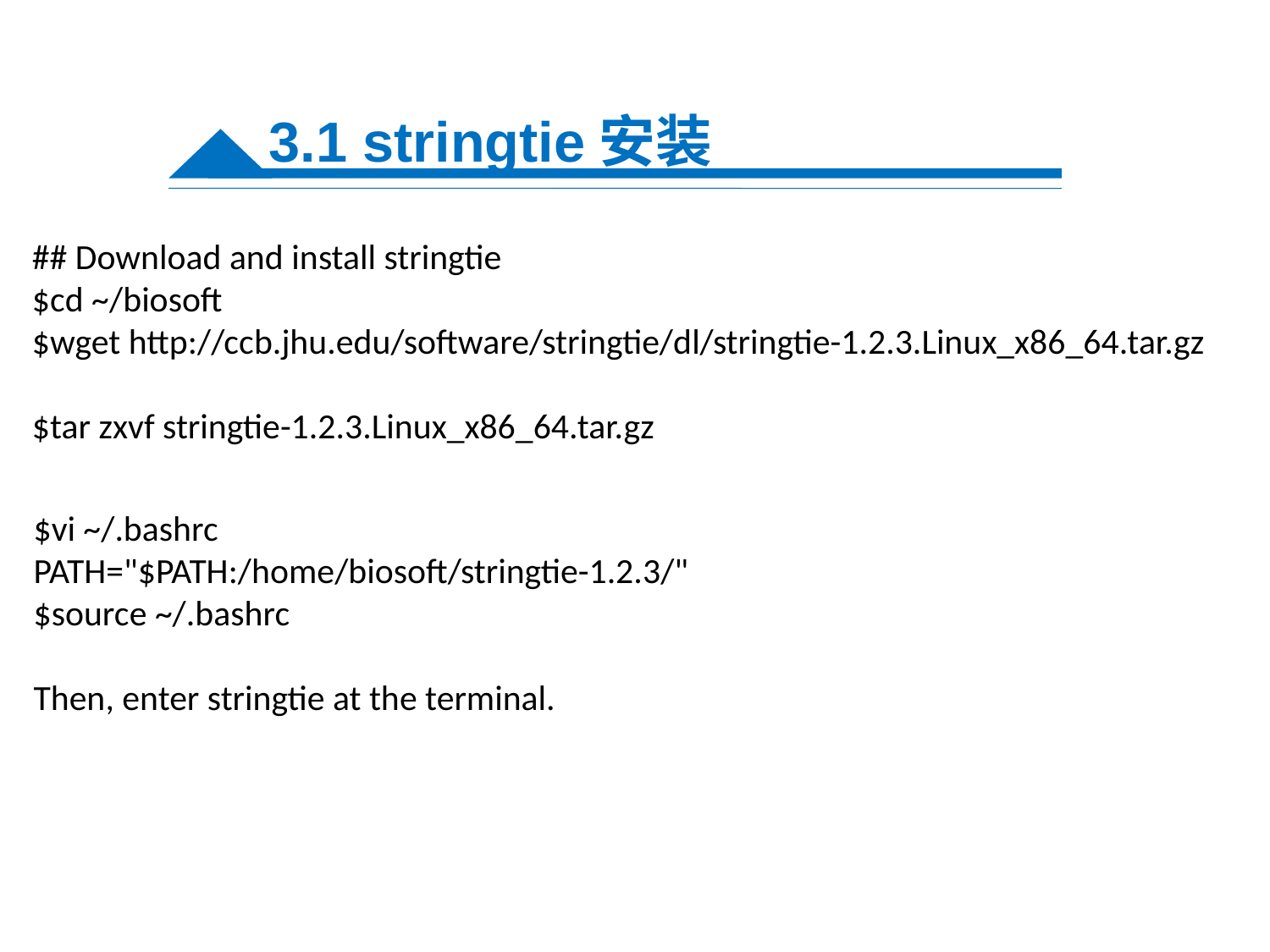

3.1 stringtie安装

## Download and install stringtie
$cd ~/biosoft
$wget http://ccb.jhu.edu/software/stringtie/dl/stringtie-1.2.3.Linux_x86_64.tar.gz

$tar zxvf stringtie-1.2.3.Linux_x86_64.tar.gz

$vi ~/.bashrc
PATH="$PATH:/home/biosoft/stringtie-1.2.3/"
$source ~/.bashrc

Then, enter stringtie at the terminal.